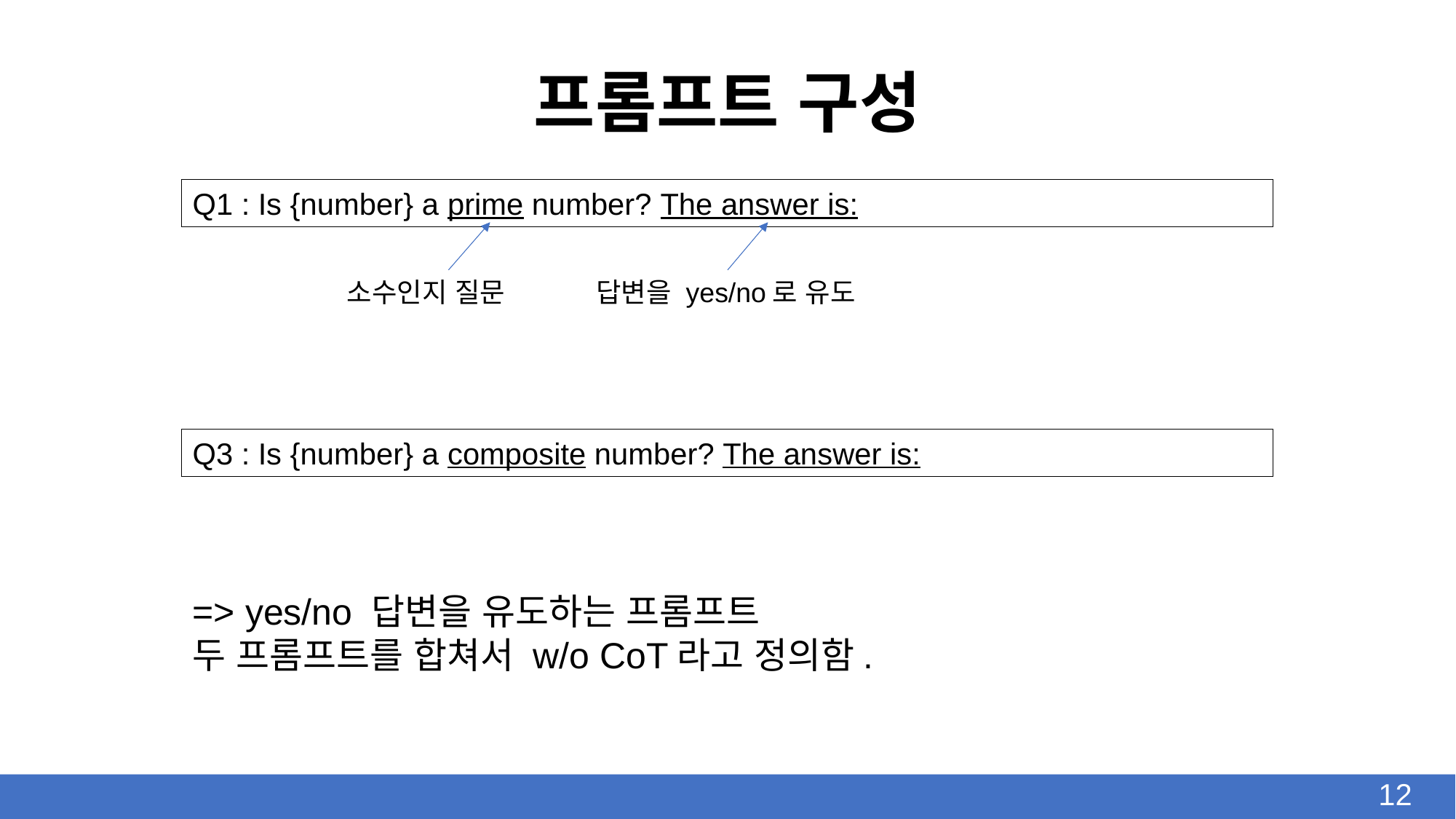

프롬프트 구성
Q1 : Is {number} a prime number? The answer is:
소수인지 질문
답변을 yes/no로 유도
Q3 : Is {number} a composite number? The answer is:
=> yes/no 답변을 유도하는 프롬프트
두 프롬프트를 합쳐서 w/o CoT라고 정의함.

12